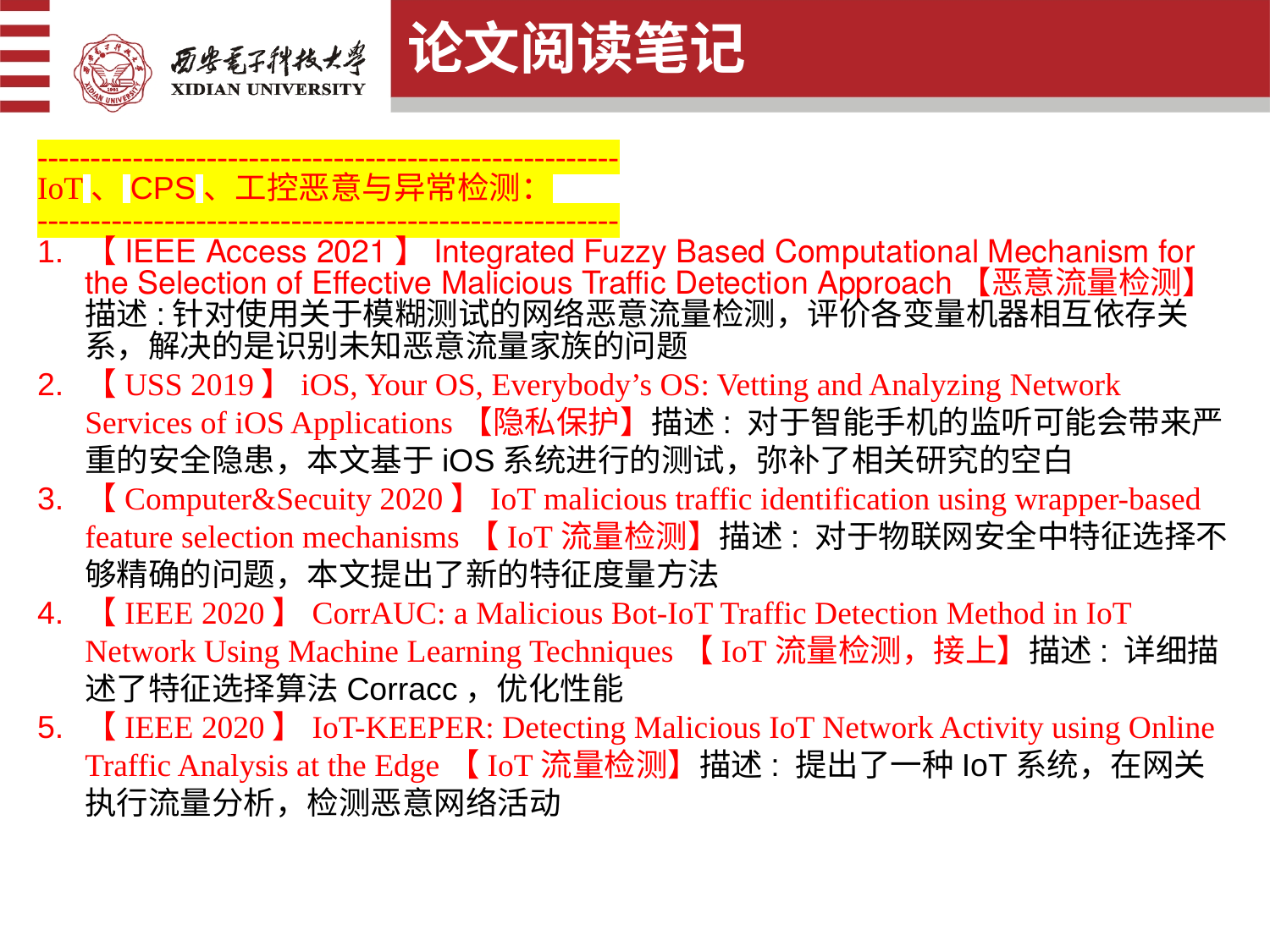

论文阅读笔记

-------------------------------------------------------
IoT、CPS、工控恶意与异常检测：
-------------------------------------------------------
【IEEE Access 2021】Integrated Fuzzy Based Computational Mechanism for the Selection of Effective Malicious Traffic Detection Approach【恶意流量检测】描述:针对使用关于模糊测试的网络恶意流量检测，评价各变量机器相互依存关系，解决的是识别未知恶意流量家族的问题
【USS 2019】iOS, Your OS, Everybody’s OS: Vetting and Analyzing Network Services of iOS Applications【隐私保护】描述: 对于智能手机的监听可能会带来严重的安全隐患，本文基于iOS系统进行的测试，弥补了相关研究的空白
【Computer&Secuity 2020】IoT malicious traffic identification using wrapper-based feature selection mechanisms【IoT流量检测】描述: 对于物联网安全中特征选择不够精确的问题，本文提出了新的特征度量方法
【IEEE 2020】CorrAUC: a Malicious Bot-IoT Traffic Detection Method in IoT Network Using Machine Learning Techniques【IoT流量检测，接上】描述: 详细描述了特征选择算法Corracc，优化性能
【IEEE 2020】IoT-KEEPER: Detecting Malicious IoT Network Activity using Online Traffic Analysis at the Edge【IoT流量检测】描述: 提出了一种IoT系统，在网关执行流量分析，检测恶意网络活动